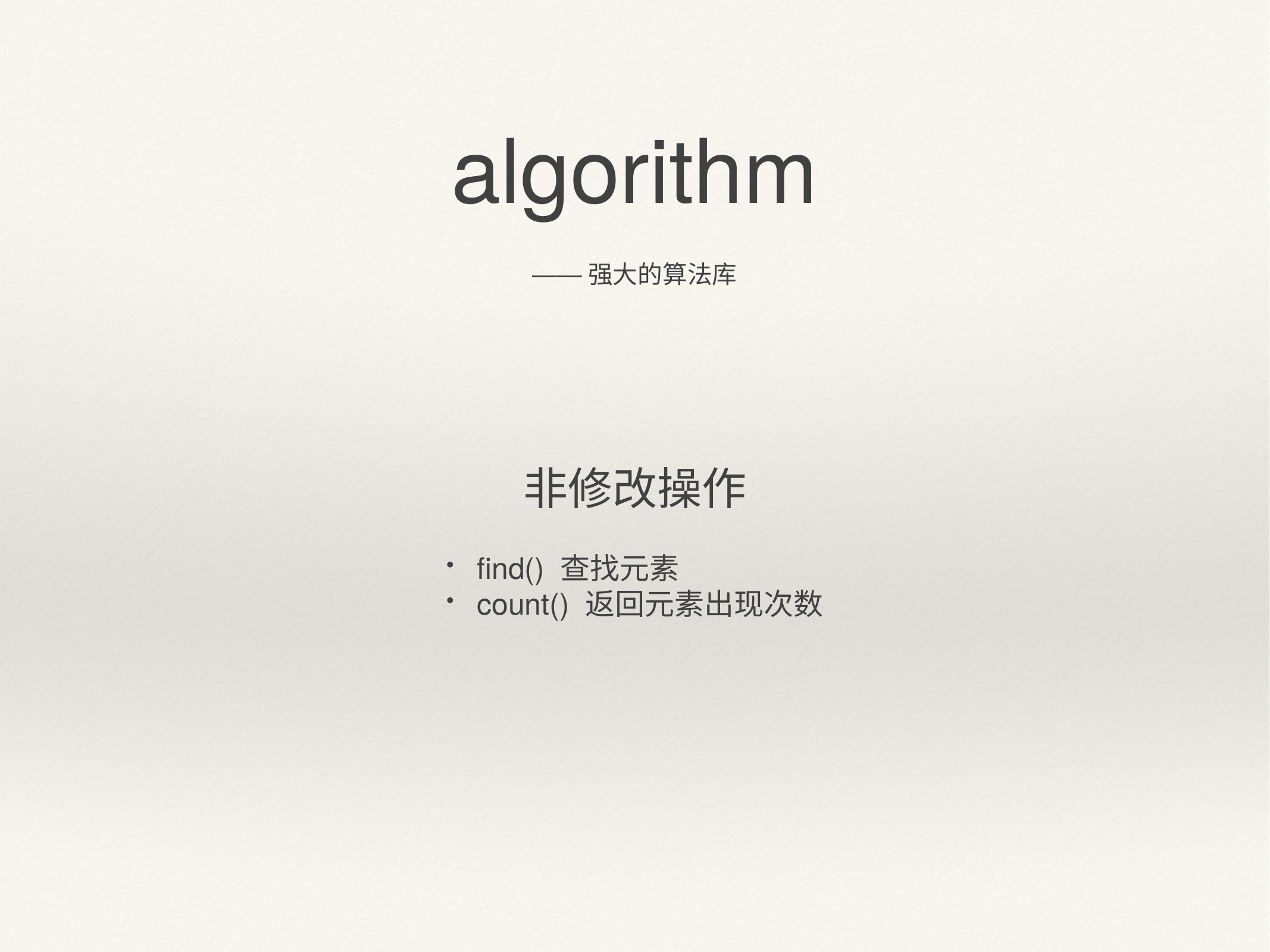

algorithm
——强大的算法库
非修改操作

find() 查找元素
count() 返回元素出现次数